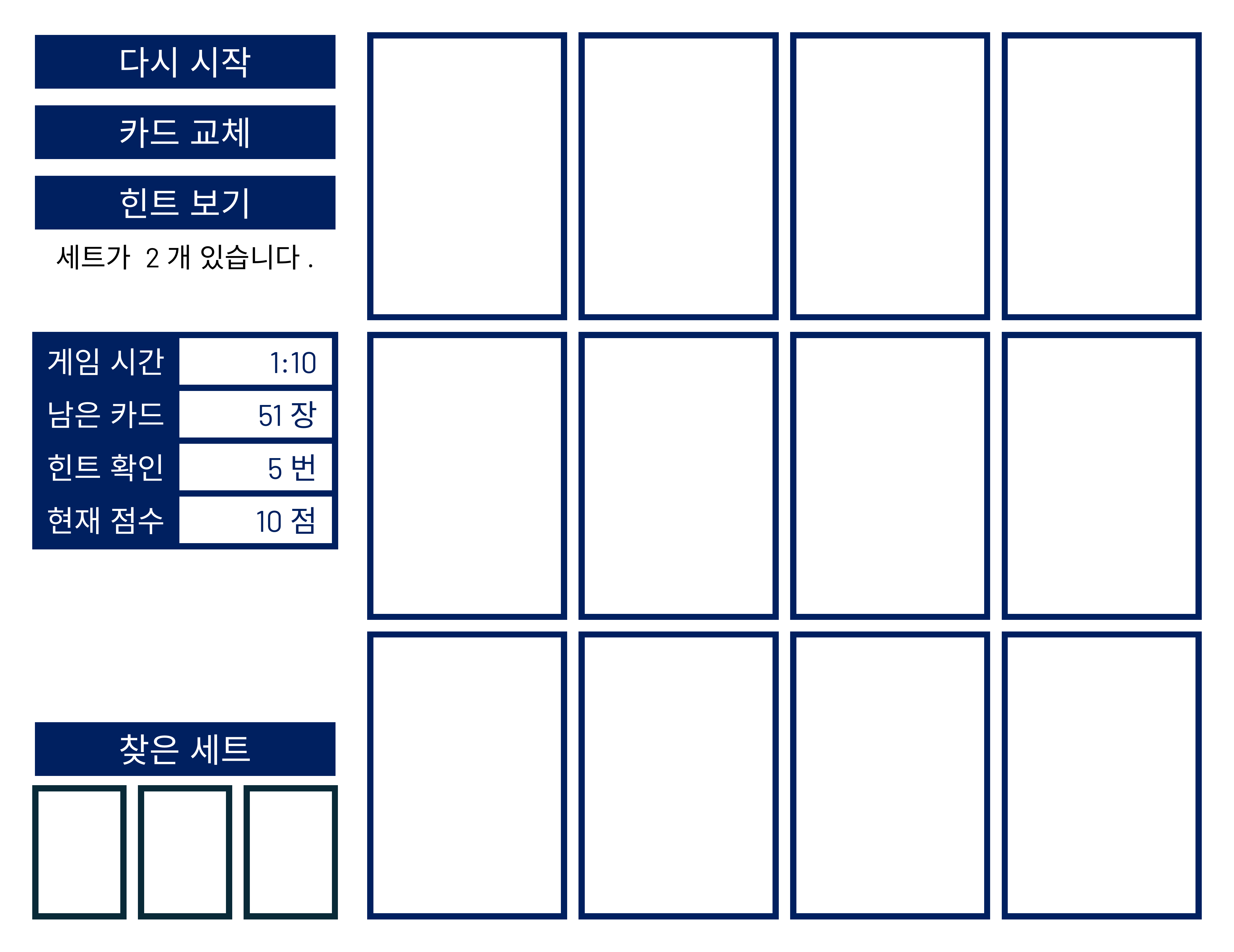

다시 시작

카드 교체
힌트 보기
세트가 2개 있습니다.
게임 시간
1:10

51장
남은 카드
힌트 확인
5번
현재 점수
10점

찾은 세트